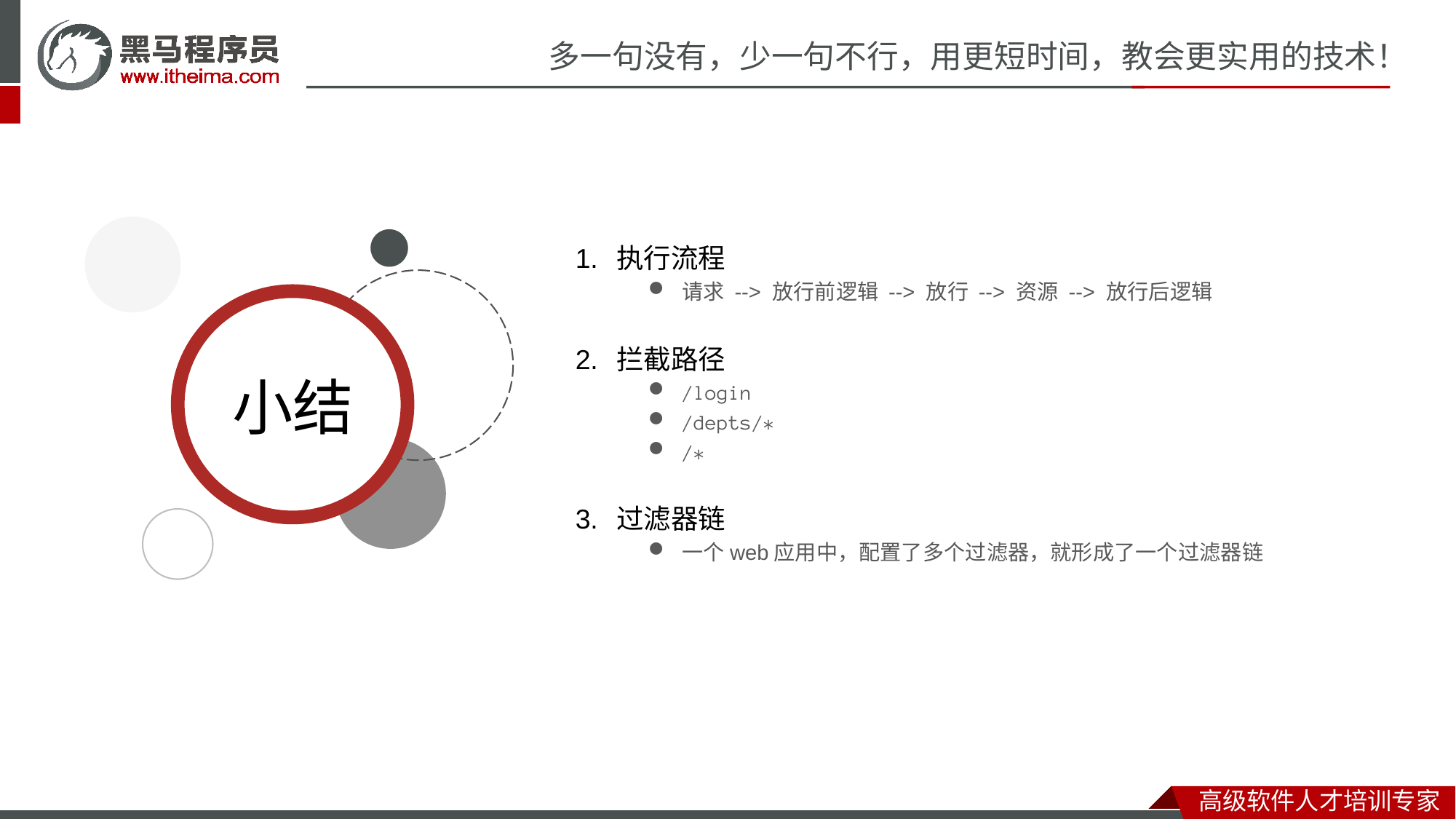

执行流程
请求 --> 放行前逻辑 --> 放行 --> 资源 --> 放行后逻辑
拦截路径
/login
/depts/*
/*
过滤器链
一个web应用中，配置了多个过滤器，就形成了一个过滤器链